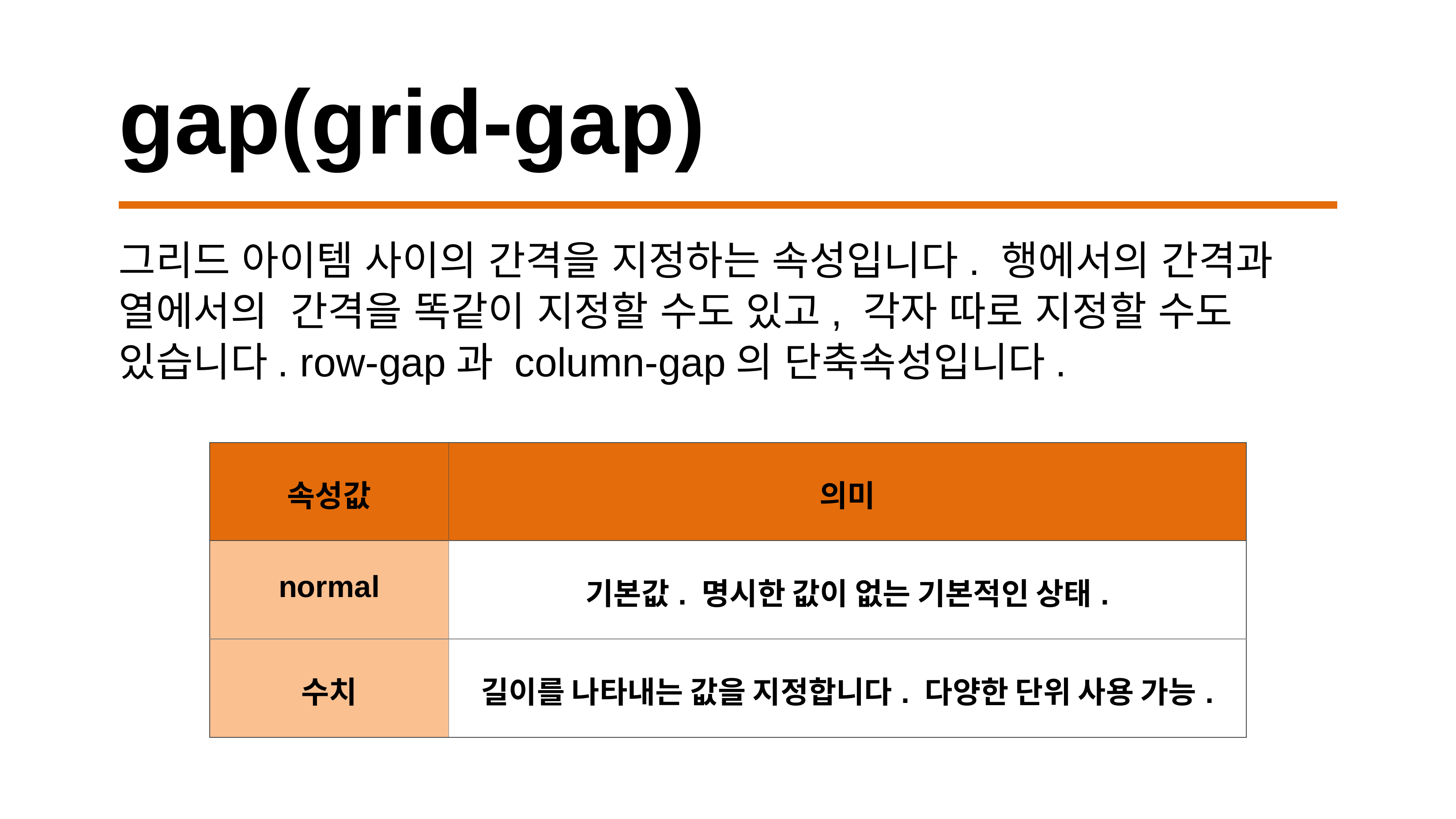

# gap(grid-gap)

그리드 아이템 사이의 간격을 지정하는 속성입니다. 행에서의 간격과 열에서의  간격을 똑같이 지정할 수도 있고, 각자 따로 지정할 수도 있습니다. row-gap과 column-gap의 단축속성입니다.
| 속성값 | 의미 |
| --- | --- |
| normal | 기본값. 명시한 값이 없는 기본적인 상태. |
| 수치 | 길이를 나타내는 값을 지정합니다. 다양한 단위 사용 가능. |